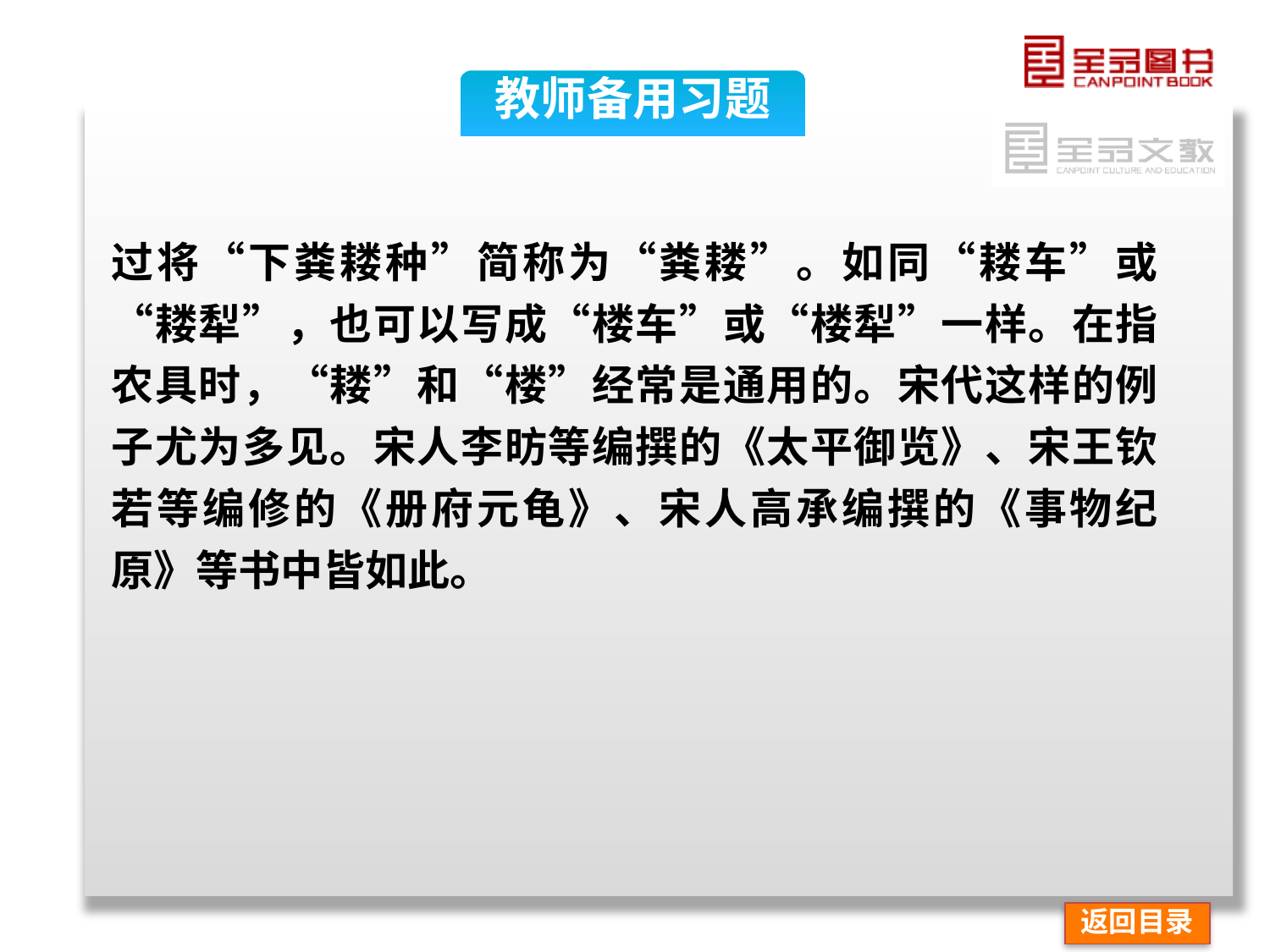

教师备用习题
过将“下粪耧种”简称为“粪耧”。如同“耧车”或“耧犁”，也可以写成“楼车”或“楼犁”一样。在指农具时，“耧”和“楼”经常是通用的。宋代这样的例子尤为多见。宋人李昉等编撰的《太平御览》、宋王钦若等编修的《册府元龟》、宋人高承编撰的《事物纪原》等书中皆如此。
返回目录